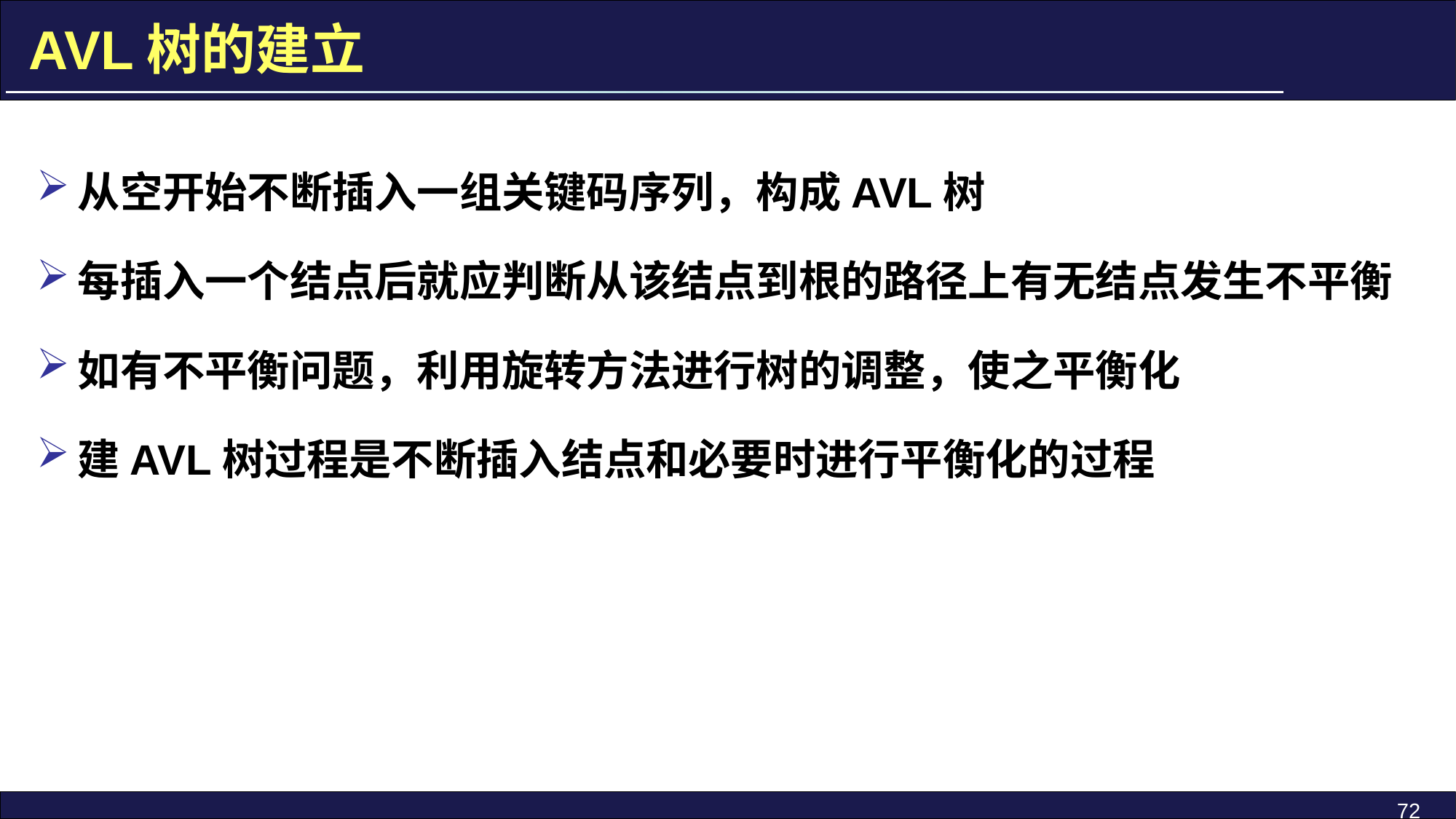

AVL树的建立
从空开始不断插入一组关键码序列，构成AVL树
每插入一个结点后就应判断从该结点到根的路径上有无结点发生不平衡
如有不平衡问题，利用旋转方法进行树的调整，使之平衡化
建AVL树过程是不断插入结点和必要时进行平衡化的过程
72